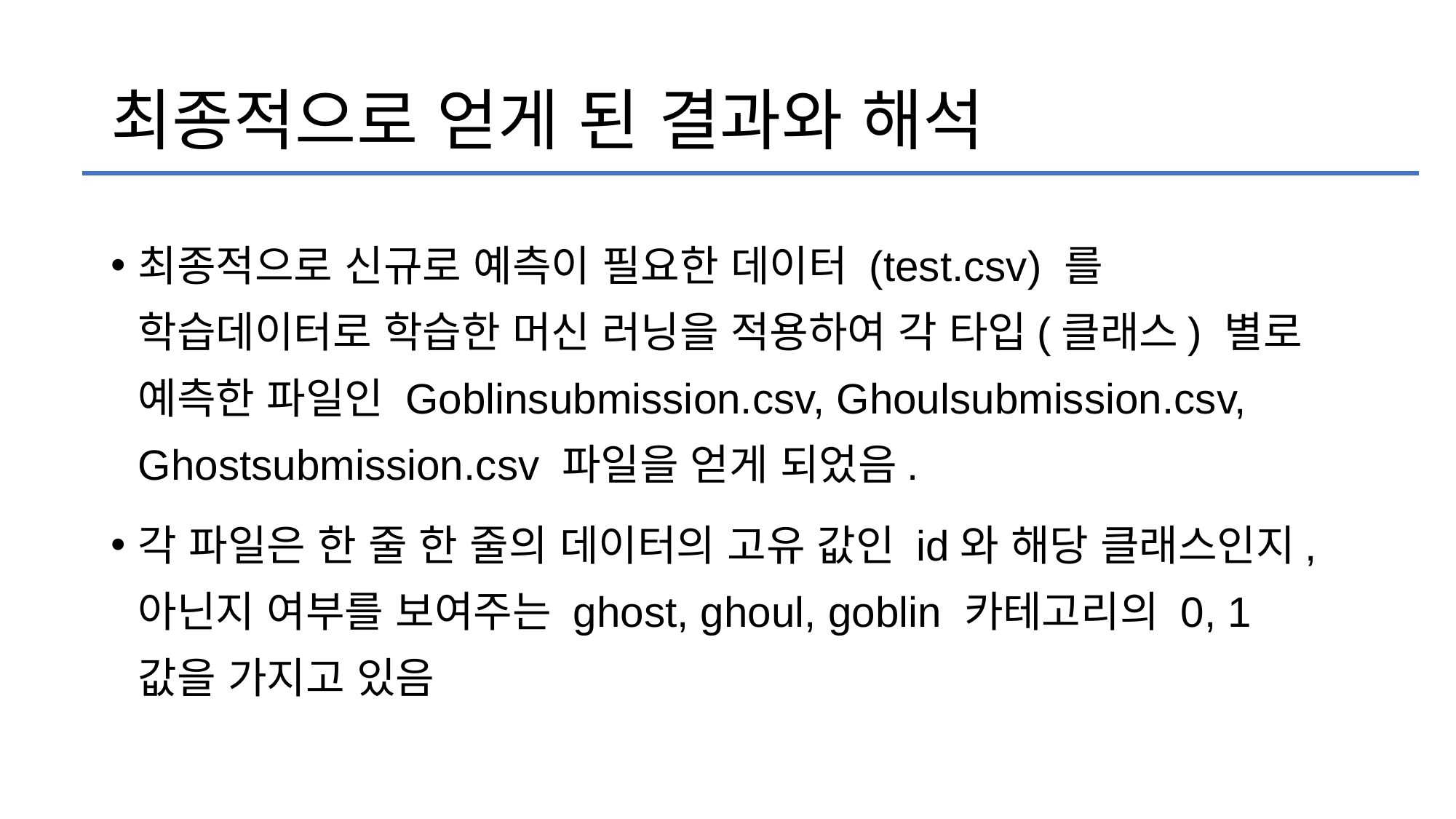

# 최종적으로 얻게 된 결과와 해석
최종적으로 신규로 예측이 필요한 데이터 (test.csv) 를 학습데이터로 학습한 머신 러닝을 적용하여 각 타입(클래스) 별로 예측한 파일인 Goblinsubmission.csv, Ghoulsubmission.csv, Ghostsubmission.csv 파일을 얻게 되었음.
각 파일은 한 줄 한 줄의 데이터의 고유 값인 id와 해당 클래스인지, 아닌지 여부를 보여주는 ghost, ghoul, goblin 카테고리의 0, 1 값을 가지고 있음